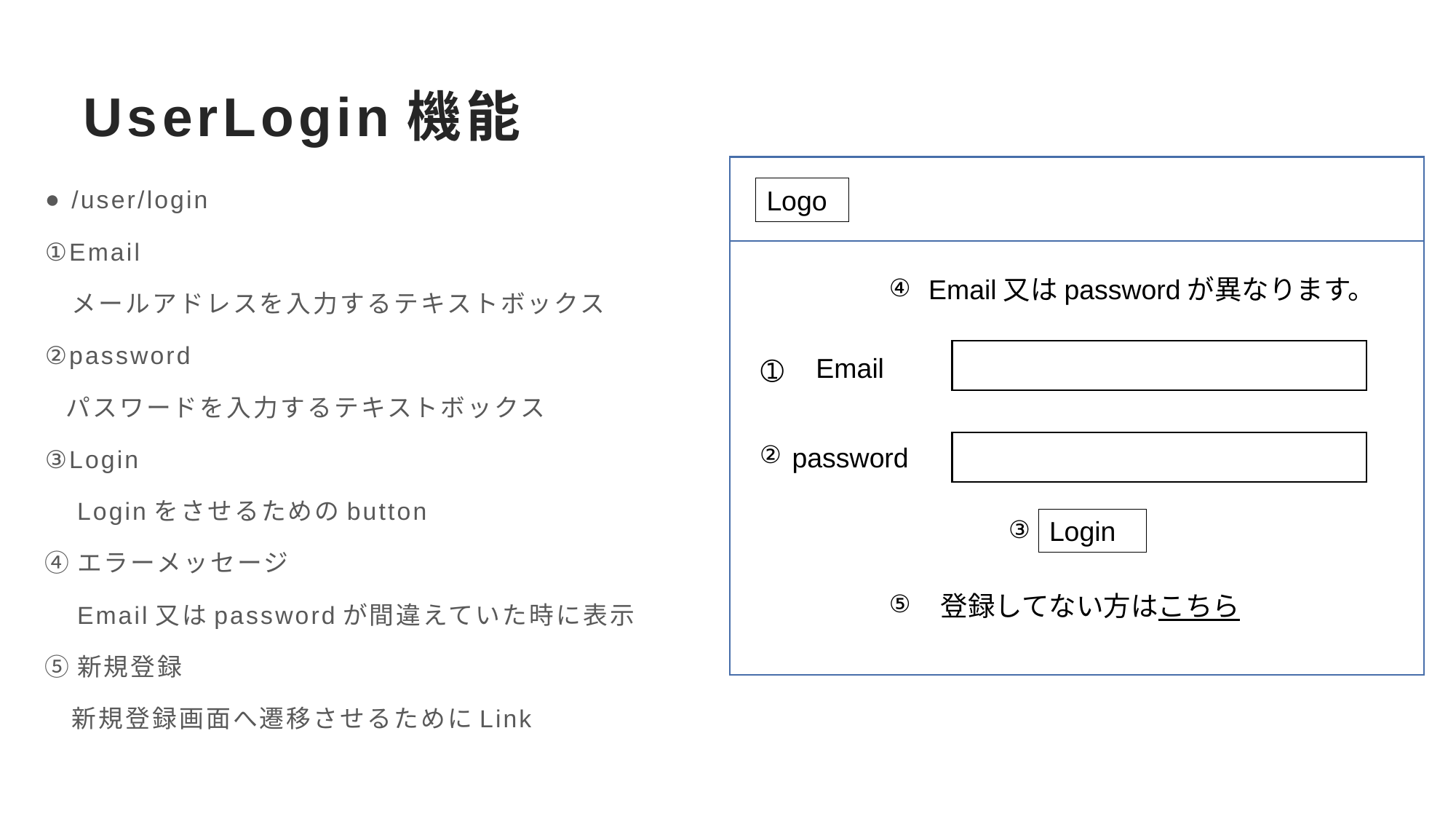

# UserLogin機能

/user/login
①Email
　メールアドレスを入力するテキストボックス
②password
  パスワードを入力するテキストボックス
③Login
　Loginをさせるためのbutton
④エラーメッセージ
　Email又はpasswordが間違えていた時に表示
⑤新規登録
　新規登録画面へ遷移させるためにLink

Logo
④
Email又はpasswordが異なります。

Email
➀

②
password
③
Login
⑤
登録してない方はこちら